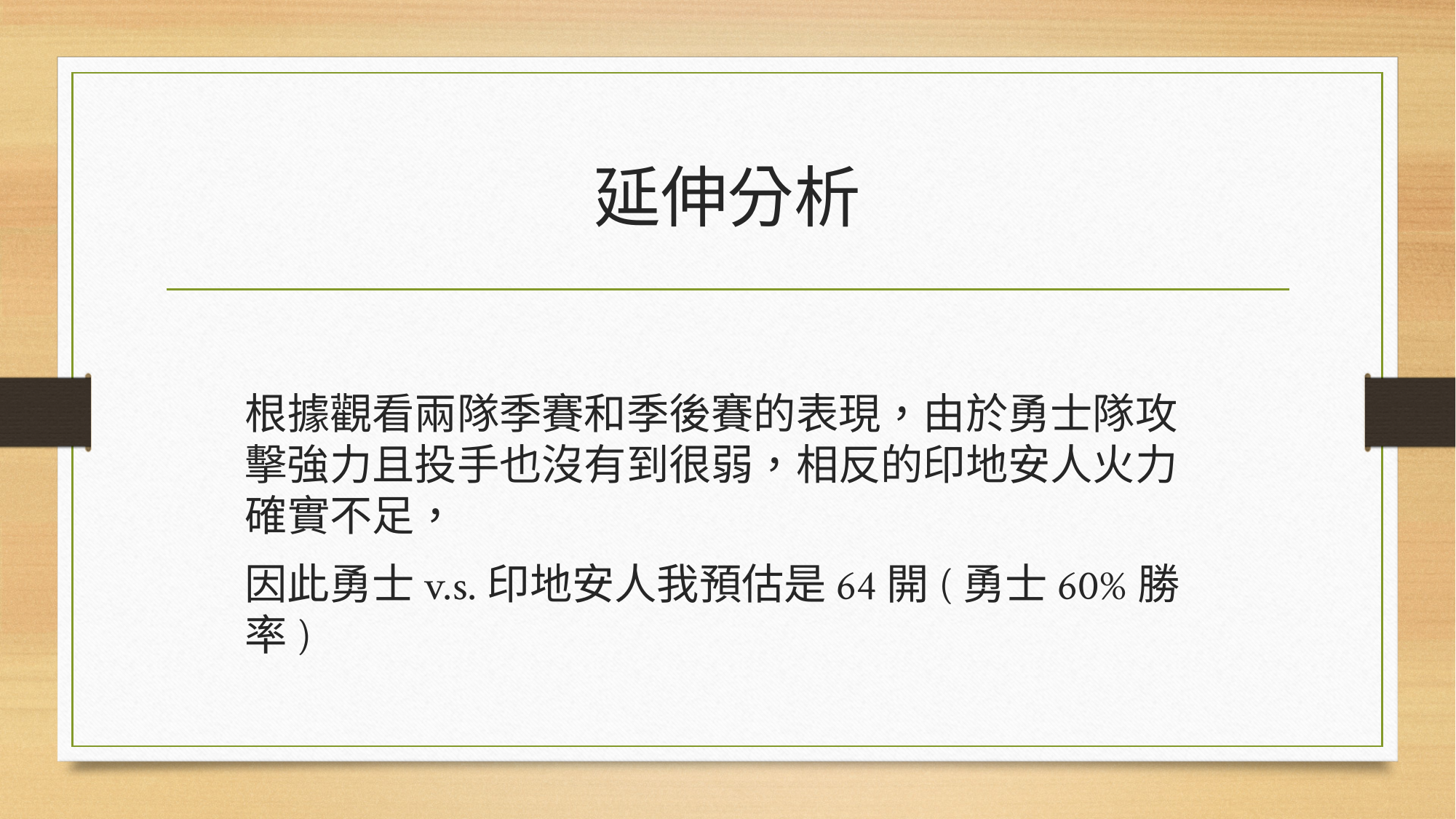

# 延伸分析
根據觀看兩隊季賽和季後賽的表現，由於勇士隊攻擊強力且投手也沒有到很弱，相反的印地安人火力確實不足，
因此勇士v.s.印地安人我預估是64開(勇士60%勝率)